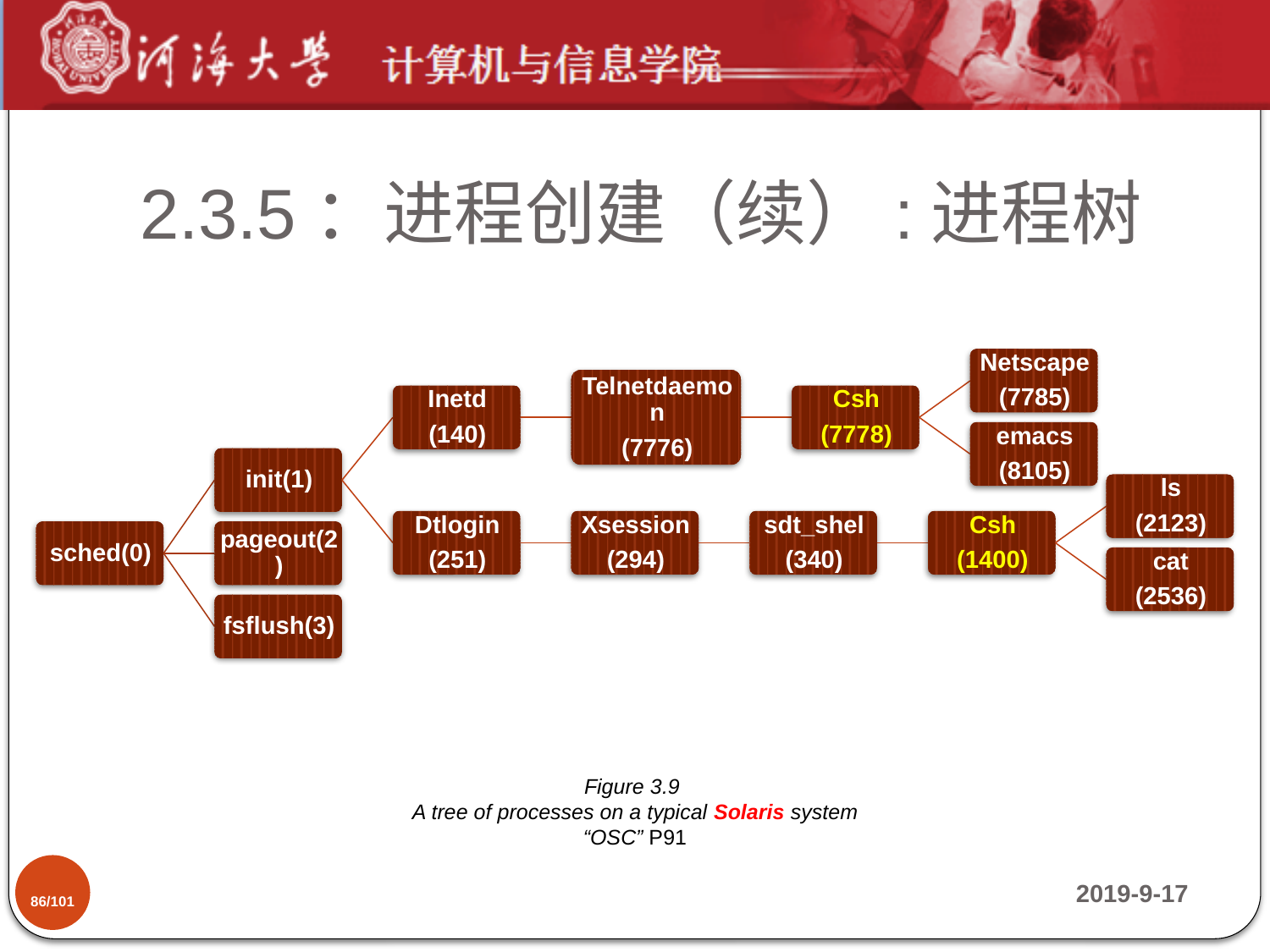

# 2.3.5：进程创建（续）:进程树
sched(0)

init(1)

Inetd
(140)

Telnetdaemon
(7776)

Csh
(7778)

Netscape
(7785)

emacs
(8105)

Dtlogin
(251)

Xsession
(294)

sdt_shel
(340)

Csh
(1400)

ls
(2123)

cat
(2536)

pageout(2)

fsflush(3)
Figure 3.9
A tree of processes on a typical Solaris system
“OSC” P91
86/101
2019-9-17